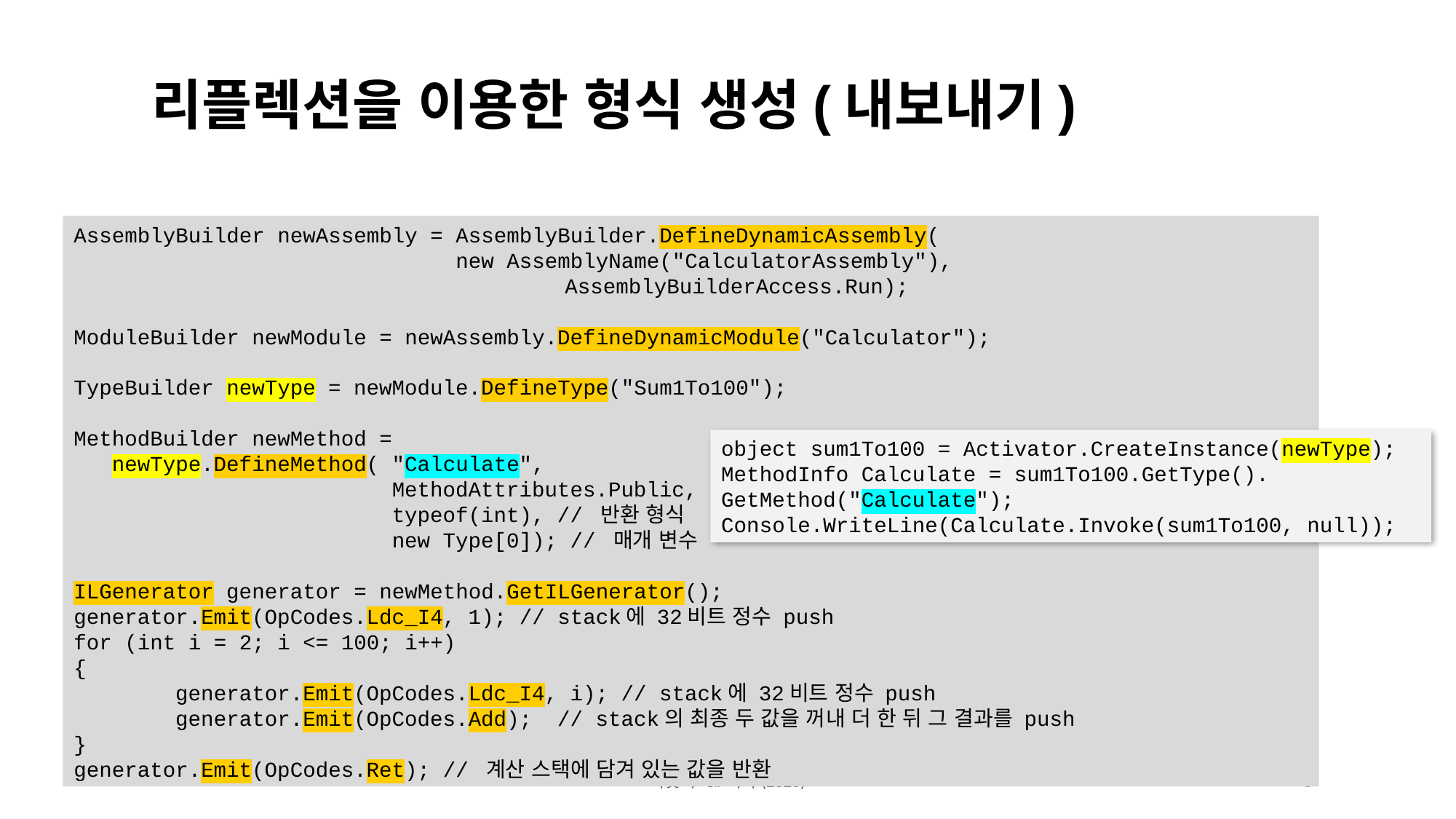

리플렉션을 이용한 형식 생성(내보내기)

AssemblyBuilder newAssembly = AssemblyBuilder.DefineDynamicAssembly(
new AssemblyName("CalculatorAssembly"),
	AssemblyBuilderAccess.Run);

ModuleBuilder newModule = newAssembly.DefineDynamicModule("Calculator");

TypeBuilder newType = newModule.DefineType("Sum1To100");

MethodBuilder newMethod =
   newType.DefineMethod( "Calculate",
                         MethodAttributes.Public,
                         typeof(int), // 반환 형식
                         new Type[0]); // 매개 변수

ILGenerator generator = newMethod.GetILGenerator();
generator.Emit(OpCodes.Ldc_I4, 1); // stack에 32비트 정수 push
for (int i = 2; i <= 100; i++)
{
        generator.Emit(OpCodes.Ldc_I4, i); // stack에 32비트 정수 push
        generator.Emit(OpCodes.Add);  // stack의 최종 두 값을 꺼내 더 한 뒤 그 결과를 push
}
generator.Emit(OpCodes.Ret); // 계산 스택에 담겨 있는 값을 반환
object sum1To100 = Activator.CreateInstance(newType);
MethodInfo Calculate = sum1To100.GetType().
GetMethod("Calculate");
Console.WriteLine(Calculate.Invoke(sum1To100, null));
이것이 C#이다(2020)
8